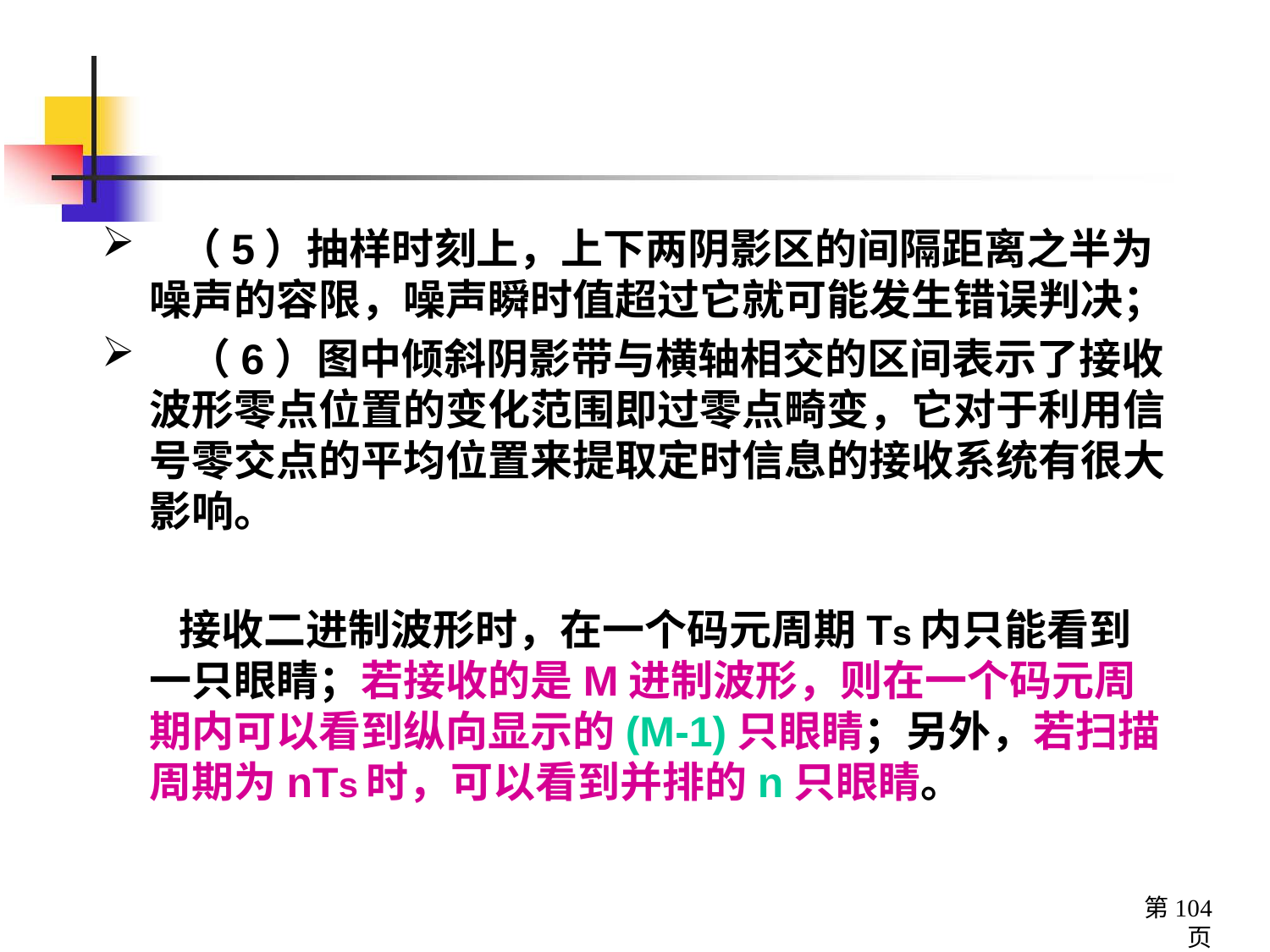

（5）抽样时刻上，上下两阴影区的间隔距离之半为噪声的容限，噪声瞬时值超过它就可能发生错误判决；
   （6）图中倾斜阴影带与横轴相交的区间表示了接收波形零点位置的变化范围即过零点畸变，它对于利用信号零交点的平均位置来提取定时信息的接收系统有很大影响。

       接收二进制波形时，在一个码元周期Ts内只能看到一只眼睛；若接收的是M进制波形，则在一个码元周期内可以看到纵向显示的(M-1)只眼睛；另外，若扫描周期为nTs时，可以看到并排的n只眼睛。
第104页